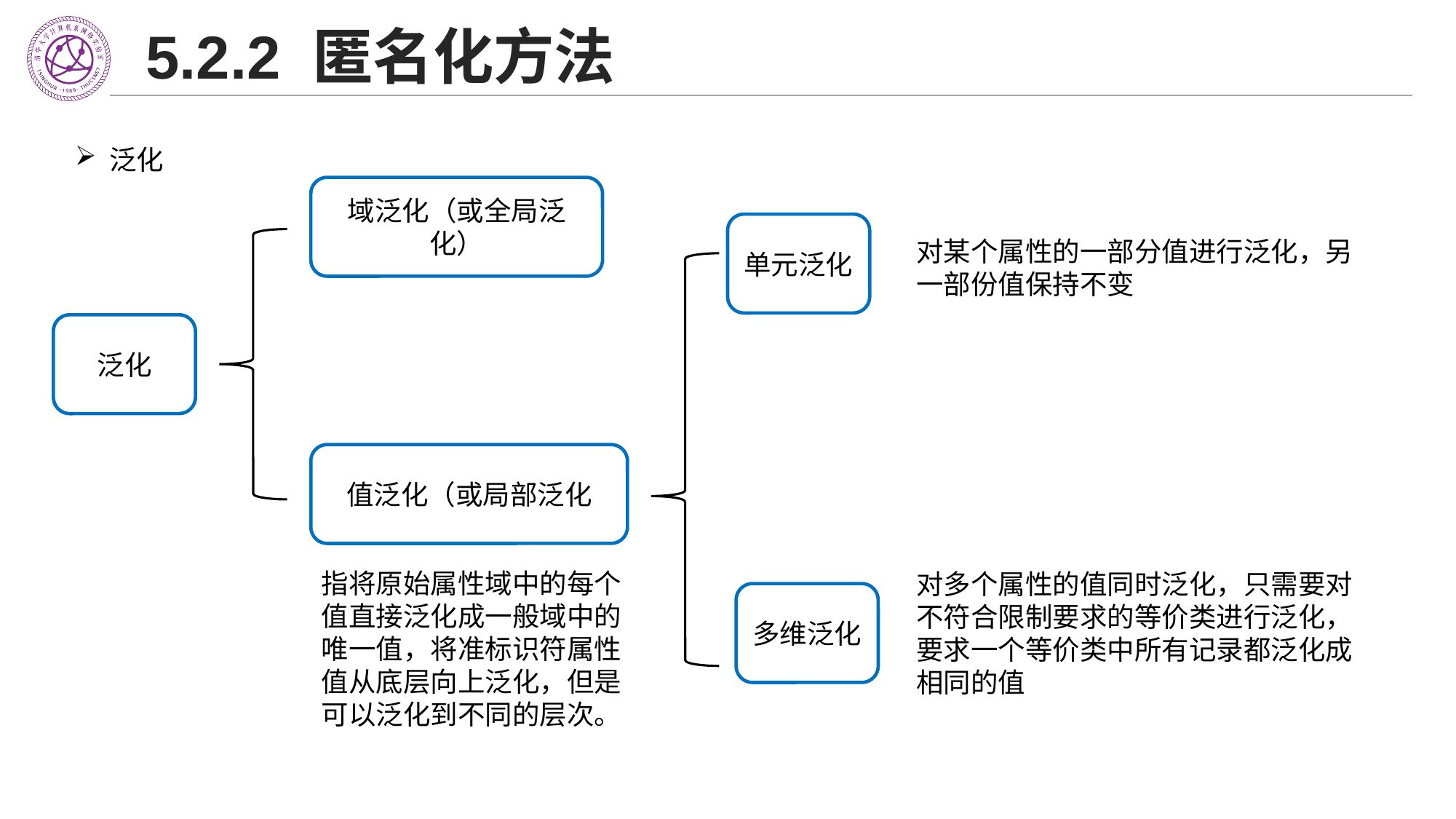

# 5.2.2 匿名化方法
泛化
域泛化（或全局泛化）
单元泛化

对某个属性的一部分值进行泛化，另一部份值保持不变

泛化
值泛化（或局部泛化
指将原始属性域中的每个值直接泛化成一般域中的唯一值，将准标识符属性值从底层向上泛化，但是可以泛化到不同的层次。
对多个属性的值同时泛化，只需要对不符合限制要求的等价类进行泛化，要求一个等价类中所有记录都泛化成相同的值
多维泛化